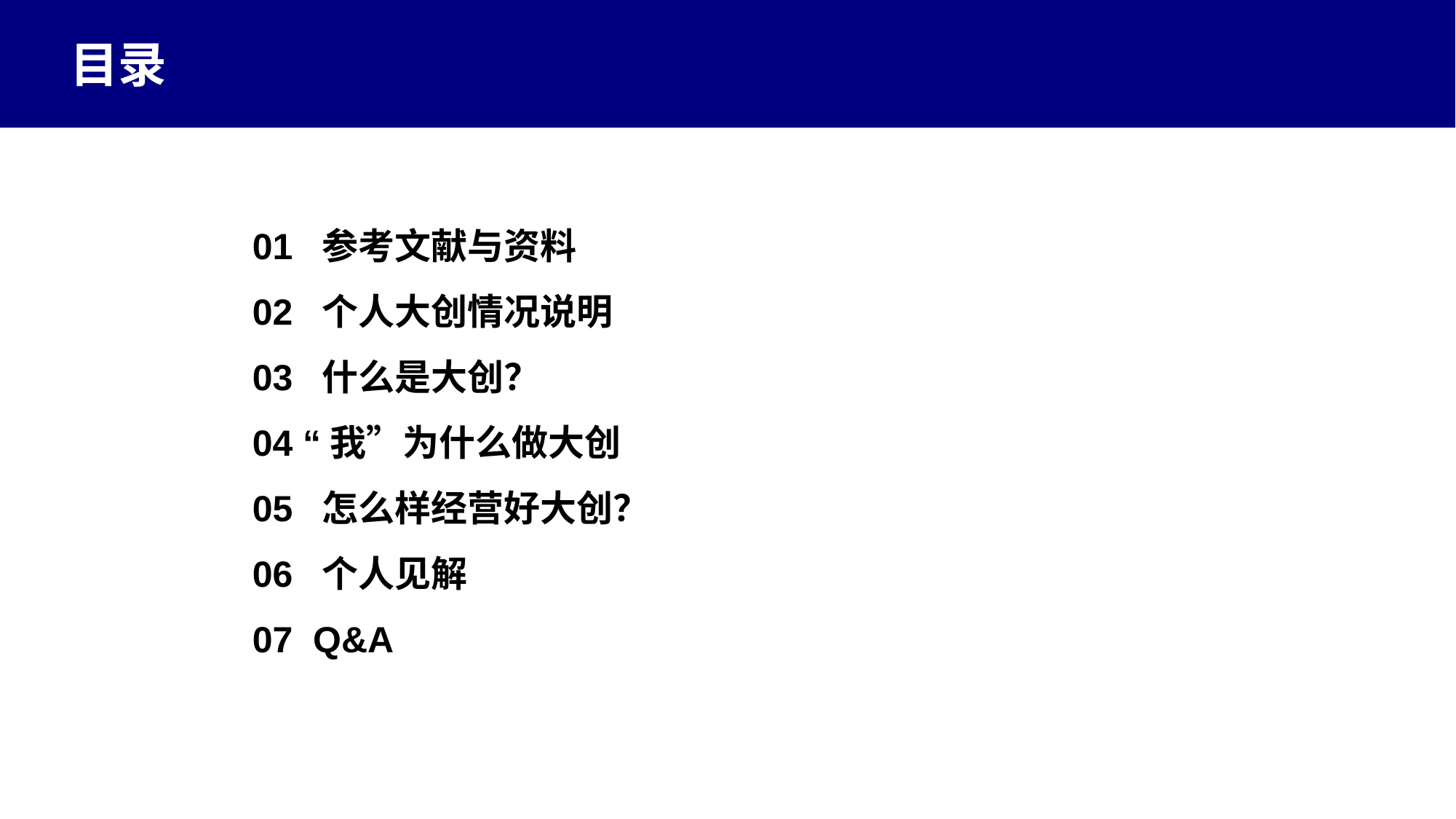

目录
01  参考文献与资料
02  个人大创情况说明
03  什么是大创？
04 “我”为什么做大创
05  怎么样经营好大创？
06  个人见解
07  Q&A
2